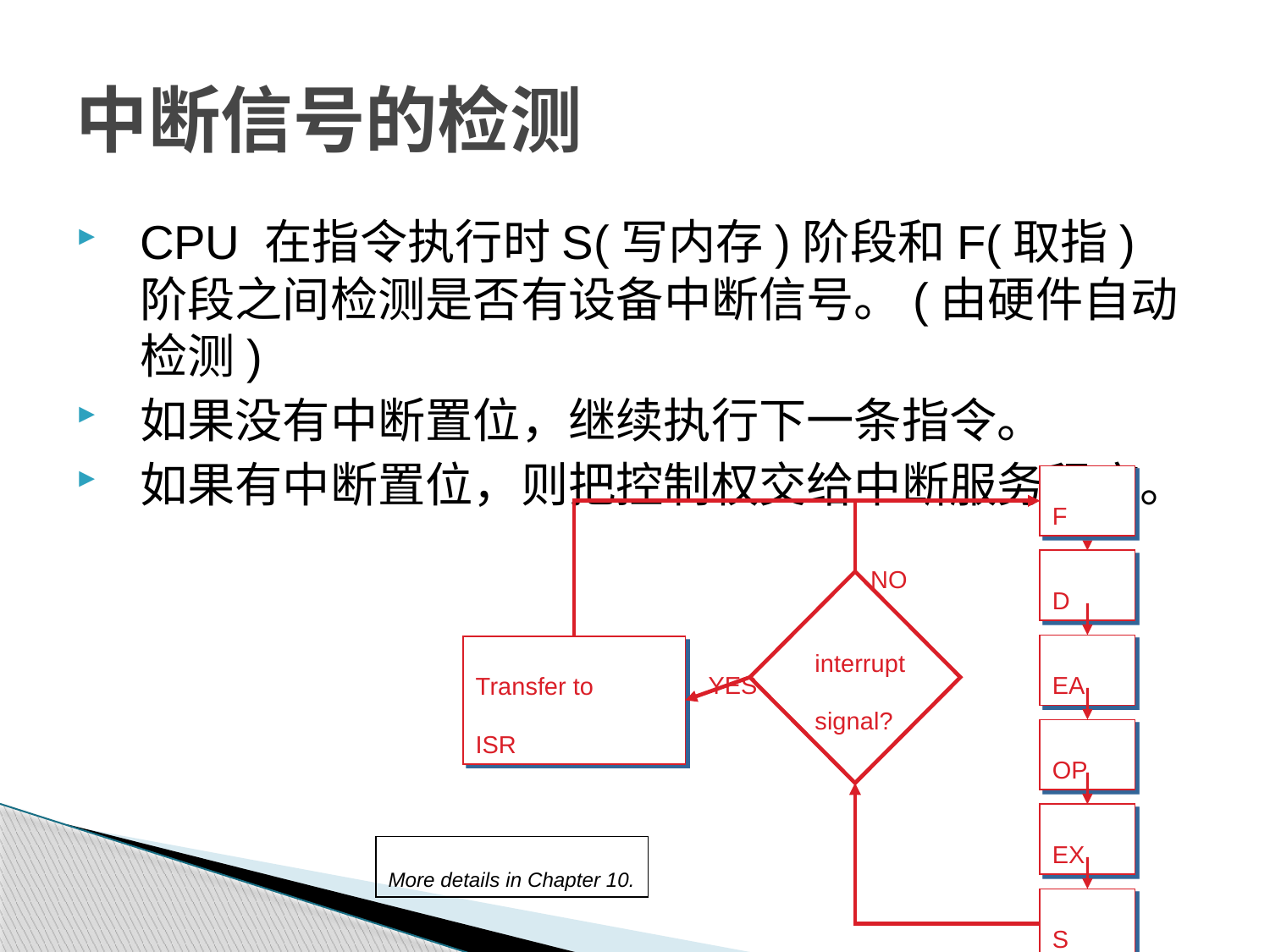

# 中断信号的检测
CPU 在指令执行时S(写内存)阶段和F(取指)阶段之间检测是否有设备中断信号。(由硬件自动检测)
如果没有中断置位，继续执行下一条指令。
如果有中断置位，则把控制权交给中断服务程序。
F

NO
D
interrupt
signal?

YES
EA
Transfer to
ISR

OP

EX

S
More details in Chapter 10.